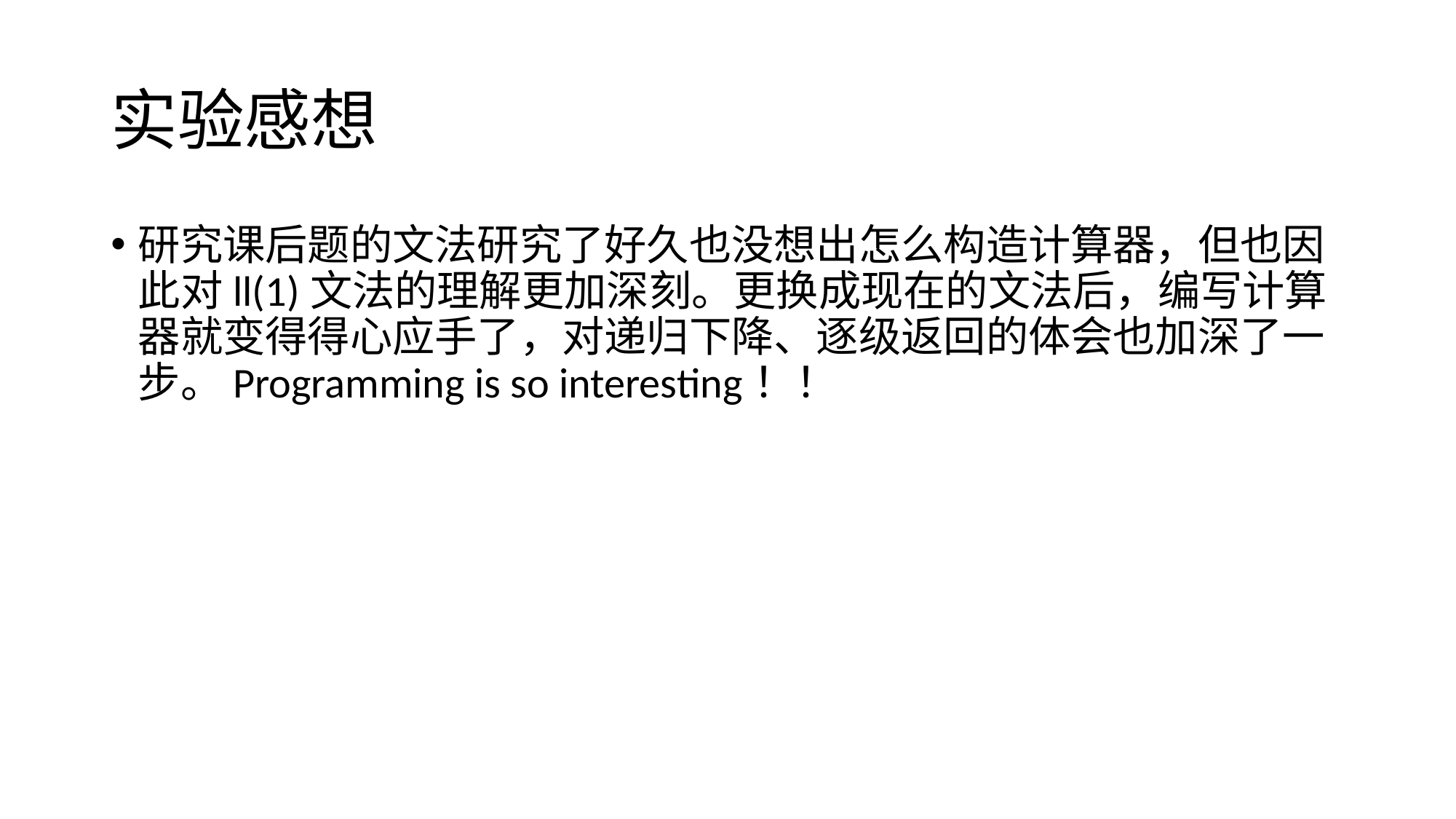

# 实验感想
研究课后题的文法研究了好久也没想出怎么构造计算器，但也因此对ll(1)文法的理解更加深刻。更换成现在的文法后，编写计算器就变得得心应手了，对递归下降、逐级返回的体会也加深了一步。Programming is so interesting！！